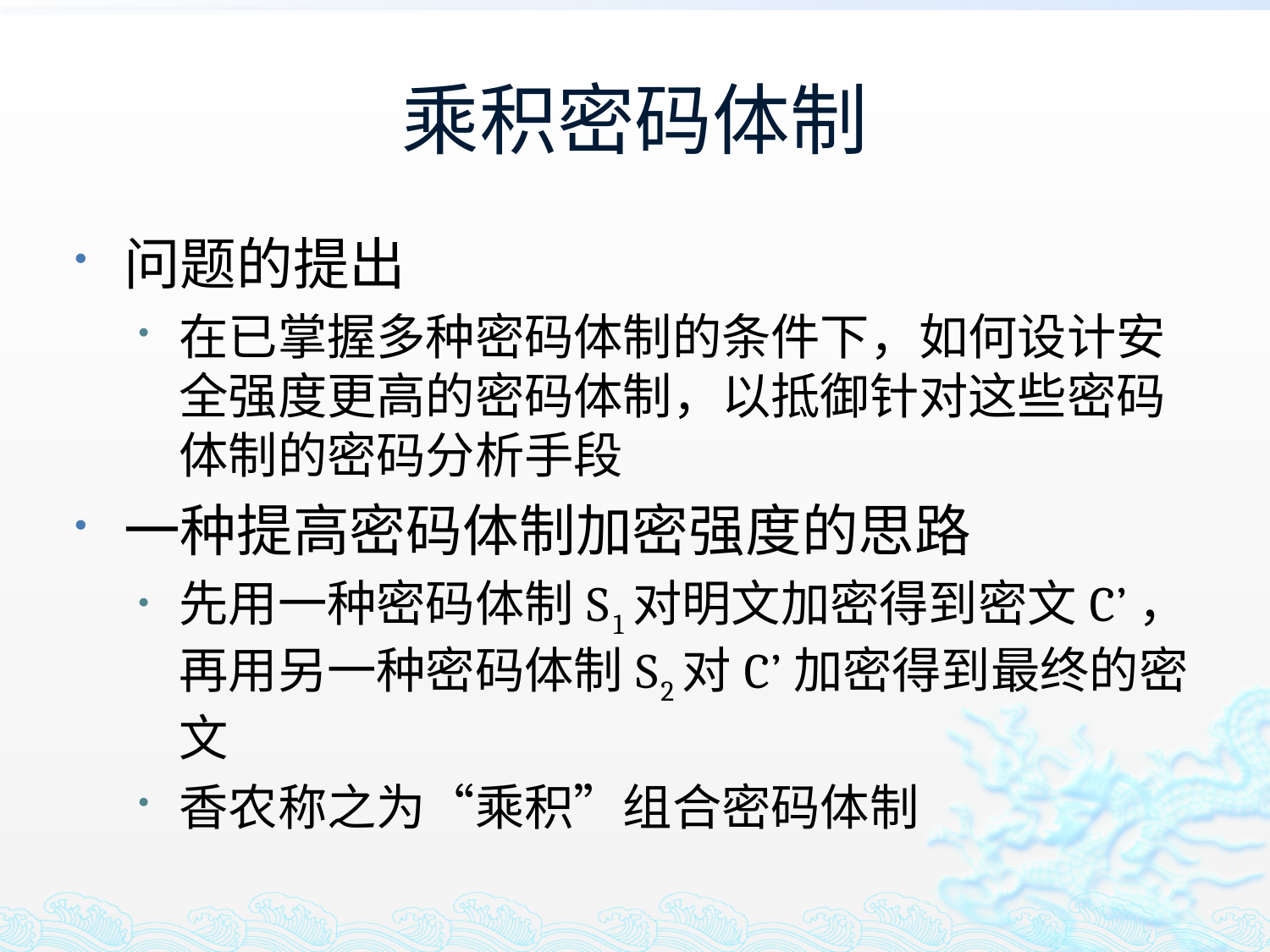

# 乘积密码体制
问题的提出
在已掌握多种密码体制的条件下，如何设计安全强度更高的密码体制，以抵御针对这些密码体制的密码分析手段
一种提高密码体制加密强度的思路
先用一种密码体制S1对明文加密得到密文C’，再用另一种密码体制S2对C’加密得到最终的密文
香农称之为“乘积”组合密码体制